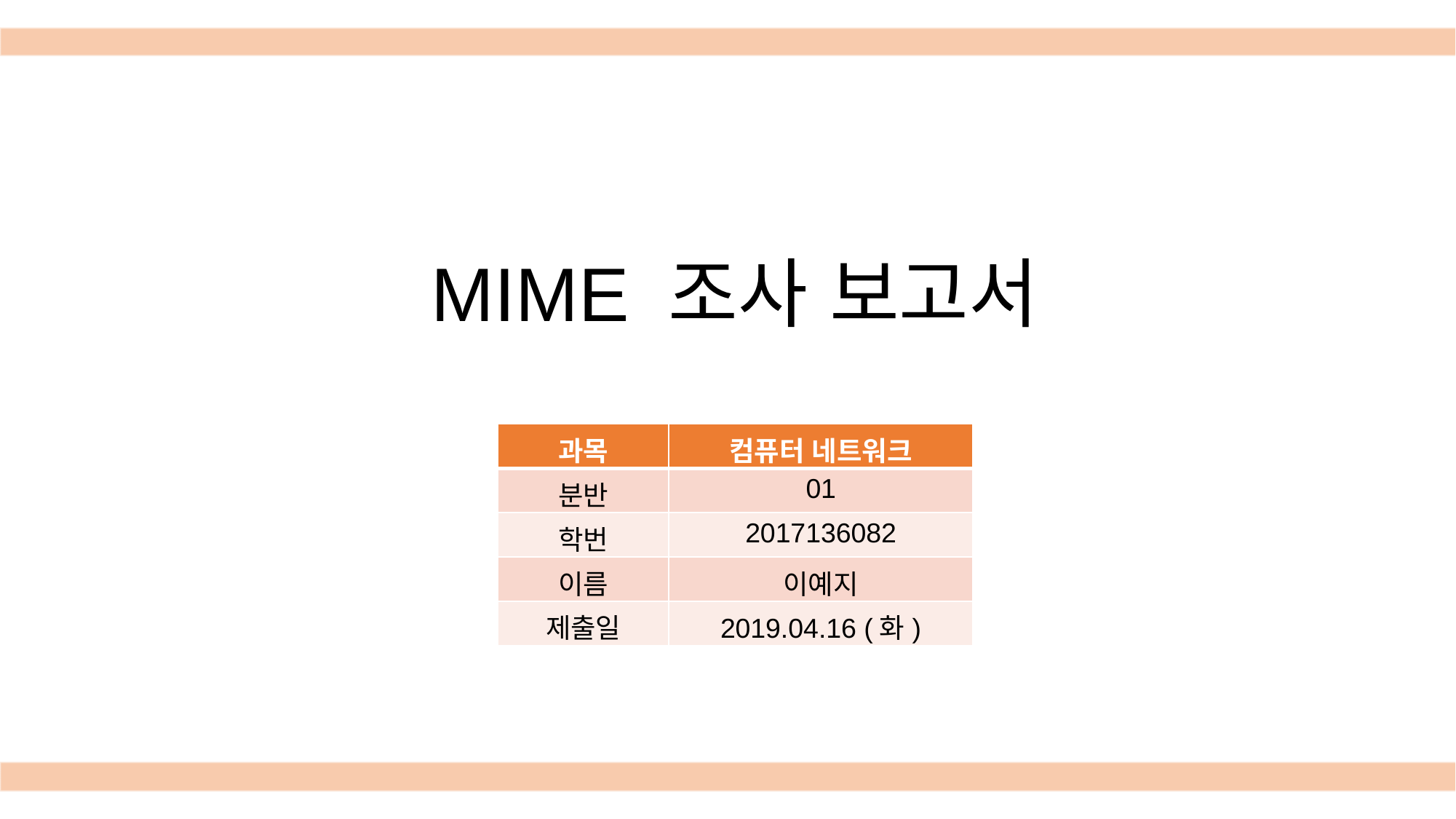

MIME 조사 보고서
| 과목 | 컴퓨터 네트워크 |
| --- | --- |
| 분반 | 01 |
| 학번 | 2017136082 |
| 이름 | 이예지 |
| 제출일 | 2019.04.16 (화) |